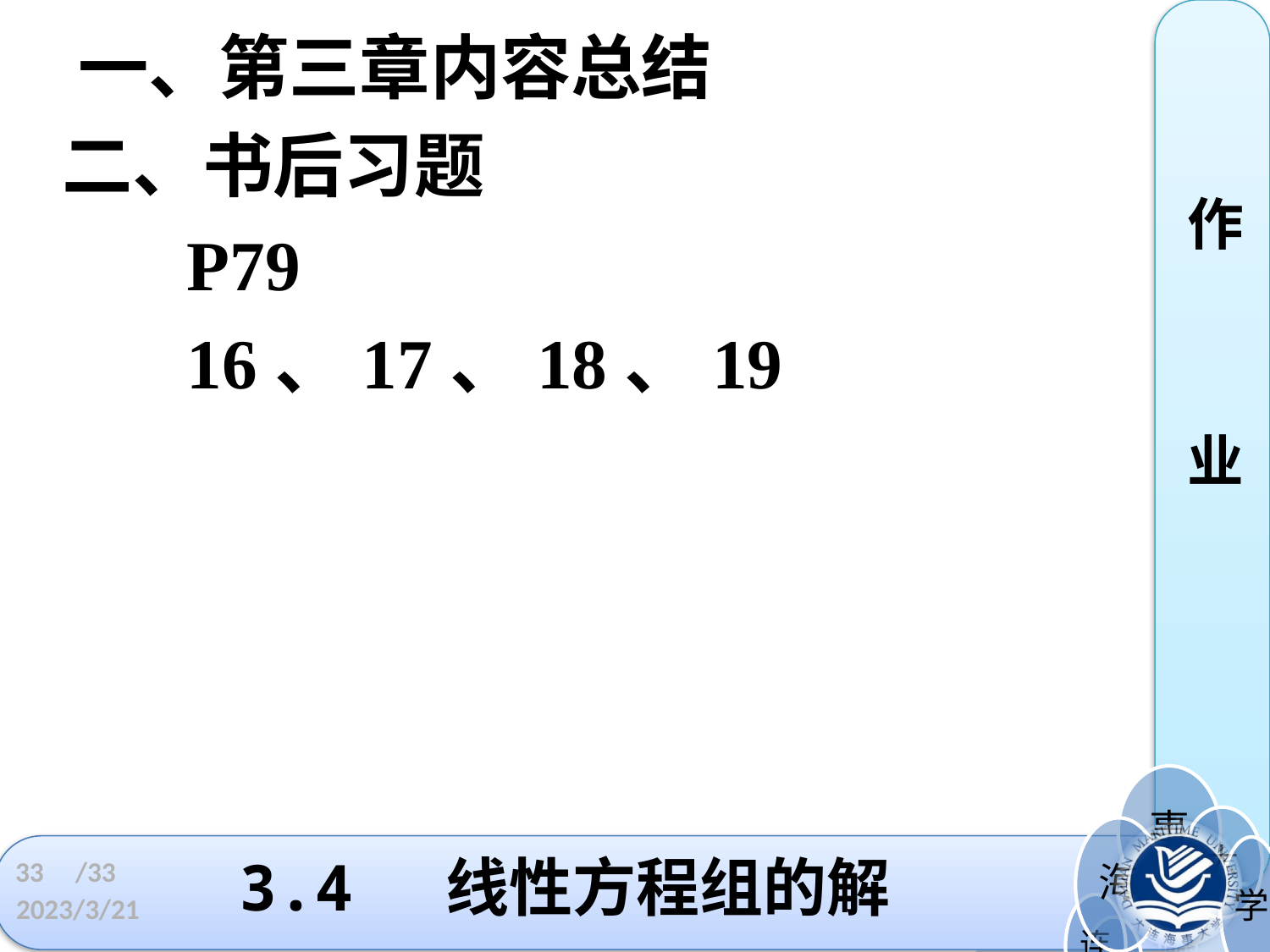

一、第三章内容总结
 二、书后习题
         P79
         16、17、18、19

作

业
33
# 3.4  线性方程组的解
/33
2023/3/21